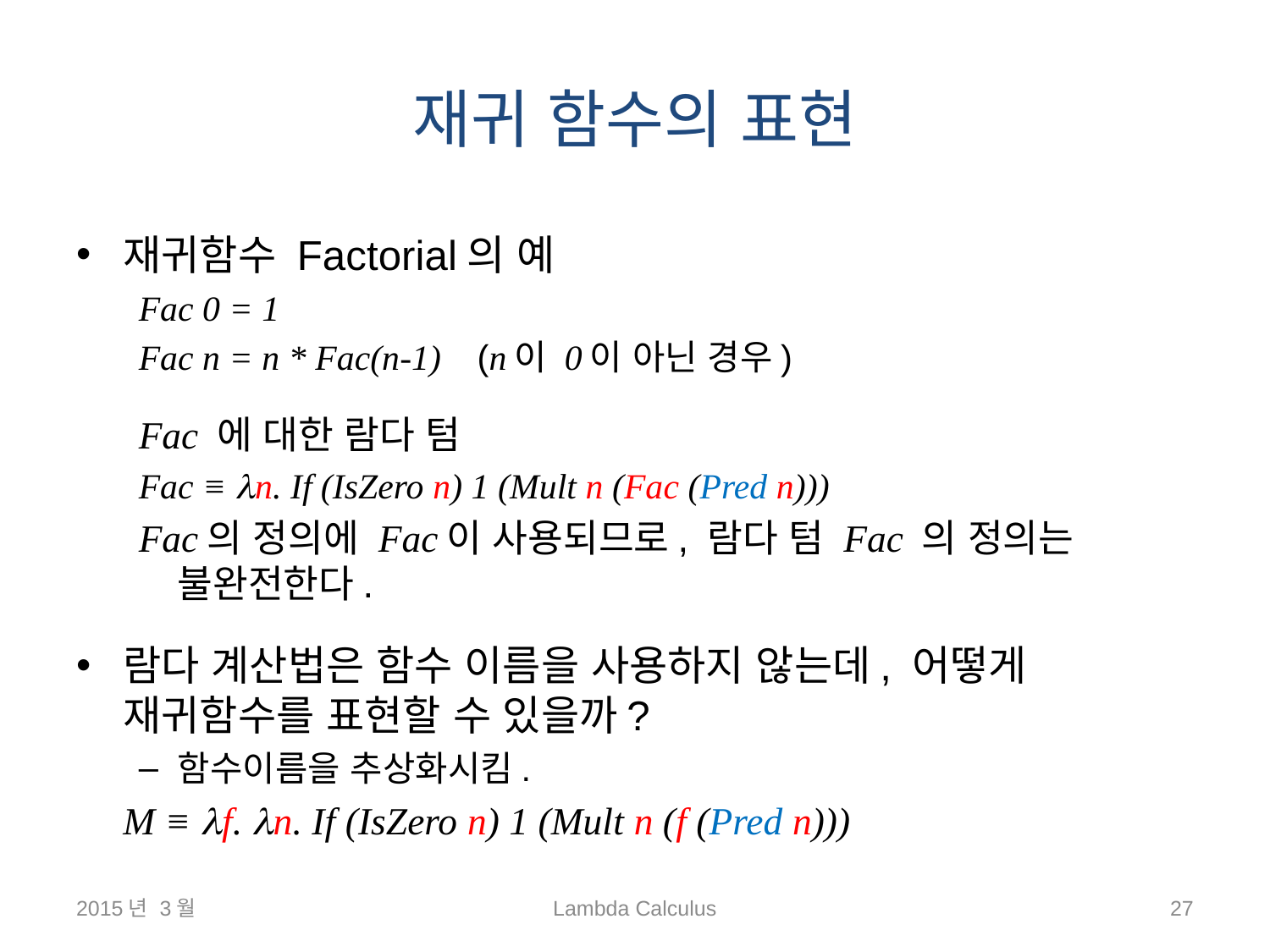

# 재귀 함수의 표현
재귀함수 Factorial의 예
Fac 0 = 1
Fac n = n * Fac(n-1)    (n이 0이 아닌 경우)

Fac 에 대한 람다 텀
Fac ≡ λn. If (IsZero n) 1 (Mult n (Fac (Pred n)))
Fac의 정의에 Fac이 사용되므로, 람다 텀 Fac 의 정의는 불완전한다.

람다 계산법은 함수 이름을 사용하지 않는데, 어떻게 재귀함수를 표현할 수 있을까?
함수이름을 추상화시킴.
	M ≡ λf. λn. If (IsZero n) 1 (Mult n (f (Pred n)))
2015년 3월
Lambda Calculus
27